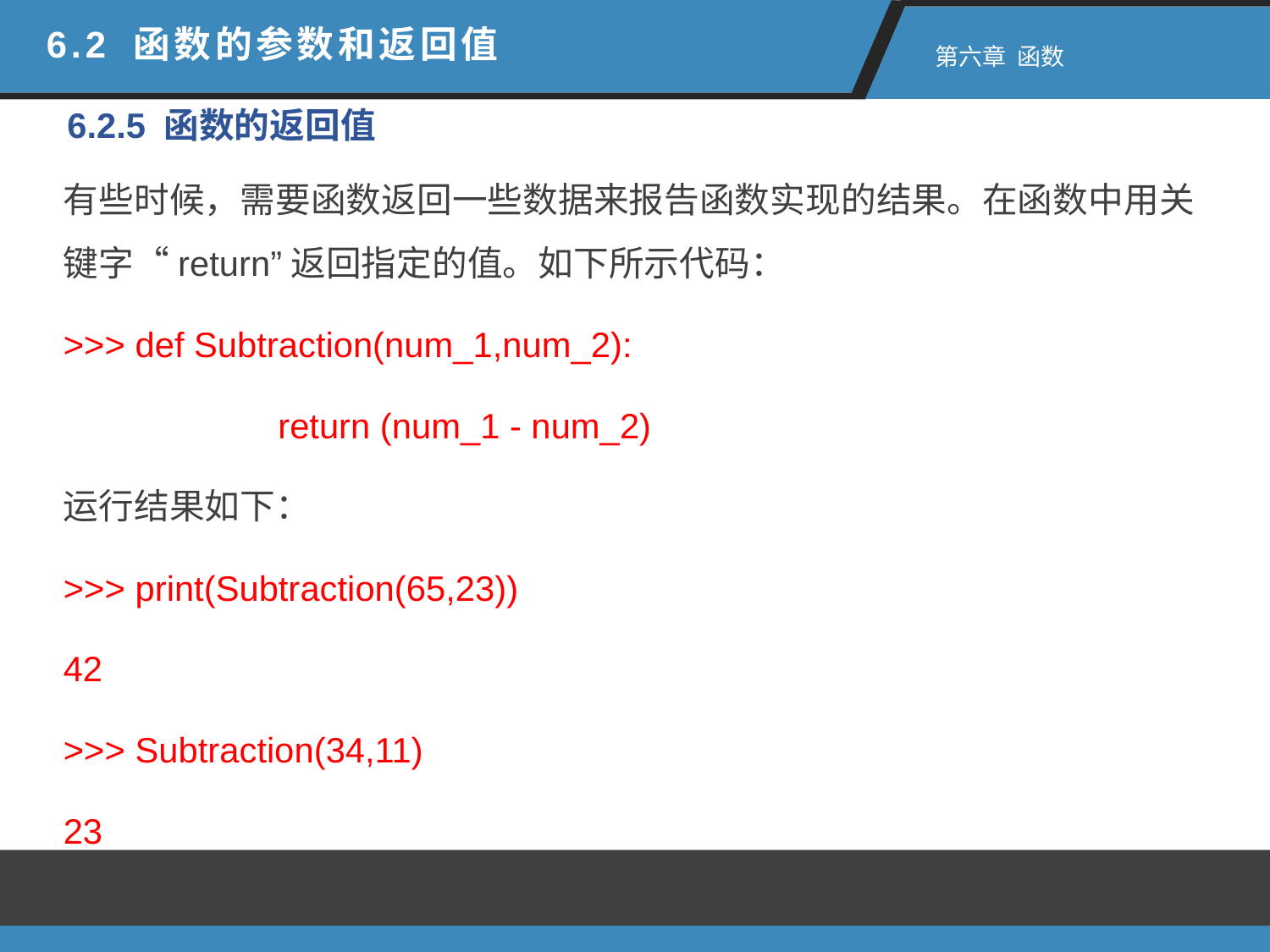

6.2 函数的参数和返回值
  第六章  函数
6.2.5 函数的返回值
有些时候，需要函数返回一些数据来报告函数实现的结果。在函数中用关键字“return”返回指定的值。如下所示代码：
>>> def Subtraction(num_1,num_2):
	         return (num_1 - num_2)
运行结果如下：
>>> print(Subtraction(65,23))
42
>>> Subtraction(34,11)
23